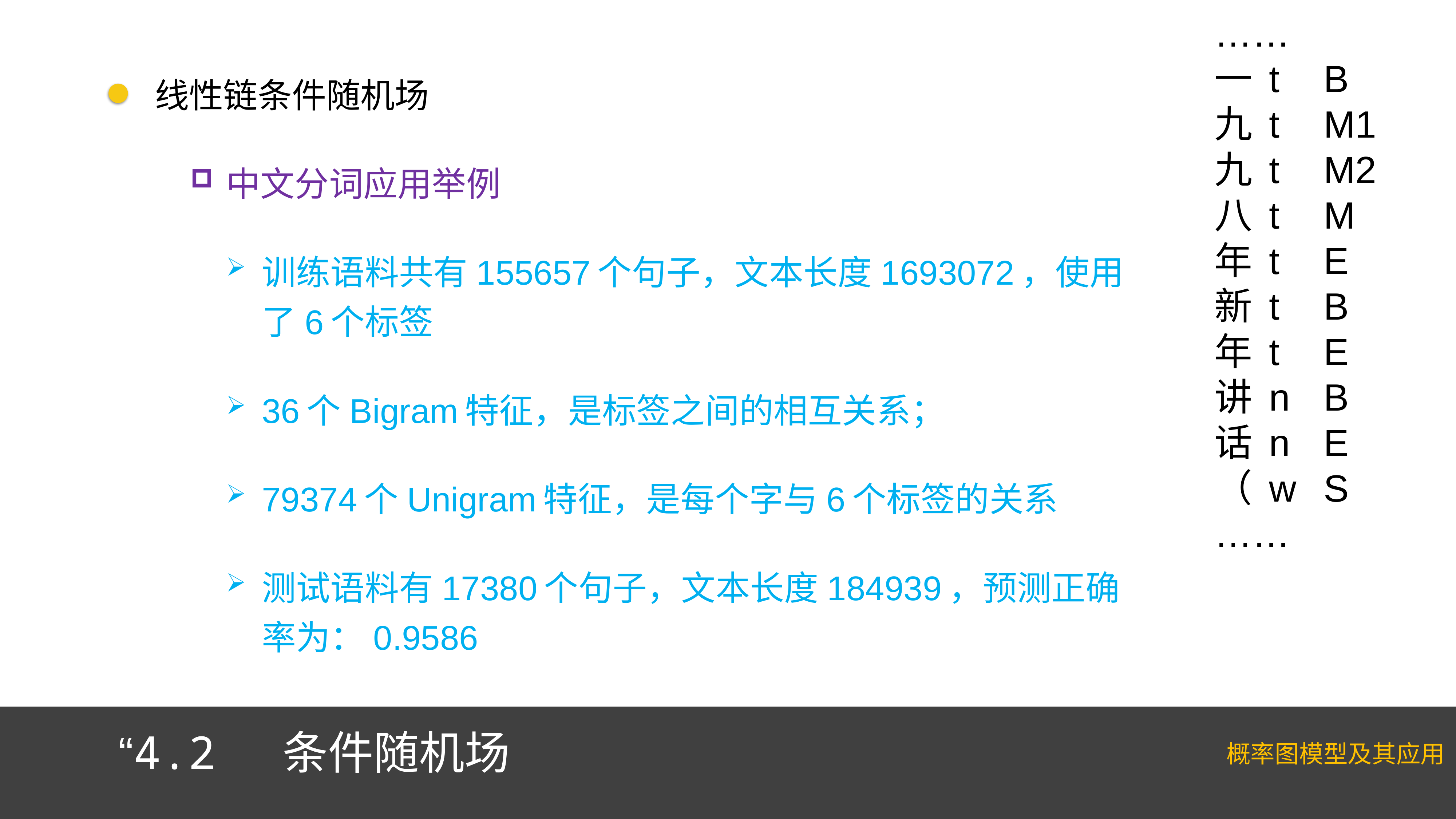

……
一	t	B
九	t	M1
九	t	M2
八	t	M
年	t	E
新	t	B
年	t	E
讲	n	B
话	n	E
（	w	S
……

线性链条件随机场
中文分词应用举例
训练语料共有155657个句子，文本长度1693072，使用了6个标签
36个Bigram特征，是标签之间的相互关系；
79374个Unigram特征，是每个字与6个标签的关系
测试语料有17380个句子，文本长度184939，预测正确率为：0.9586

“4.2  条件随机场